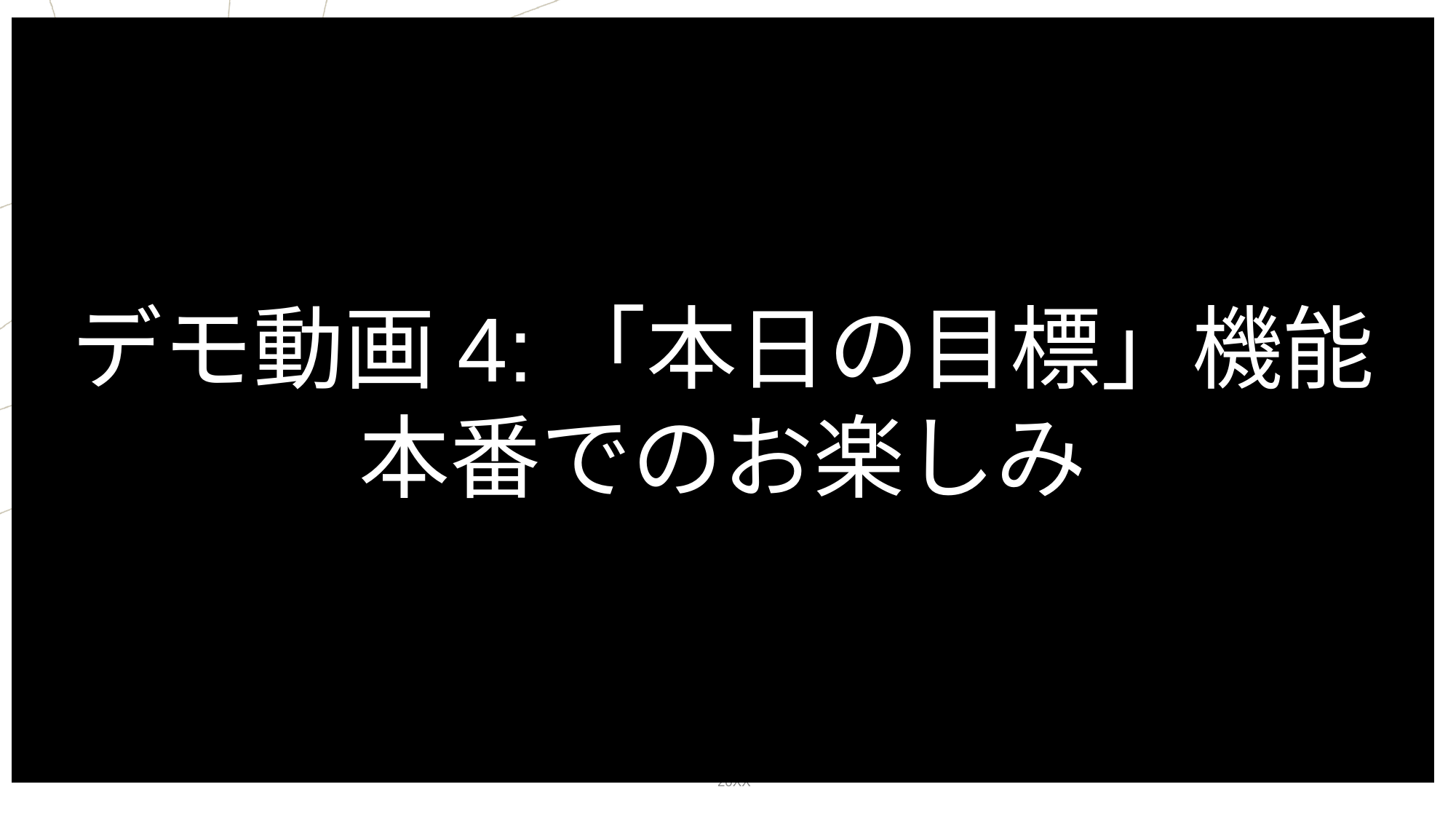

デモ動画3:メニュー画面
本番でのお楽しみ
デモ動画4:「本日の目標」機能
本番でのお楽しみ
# 目標設定・デモ動画
20XX